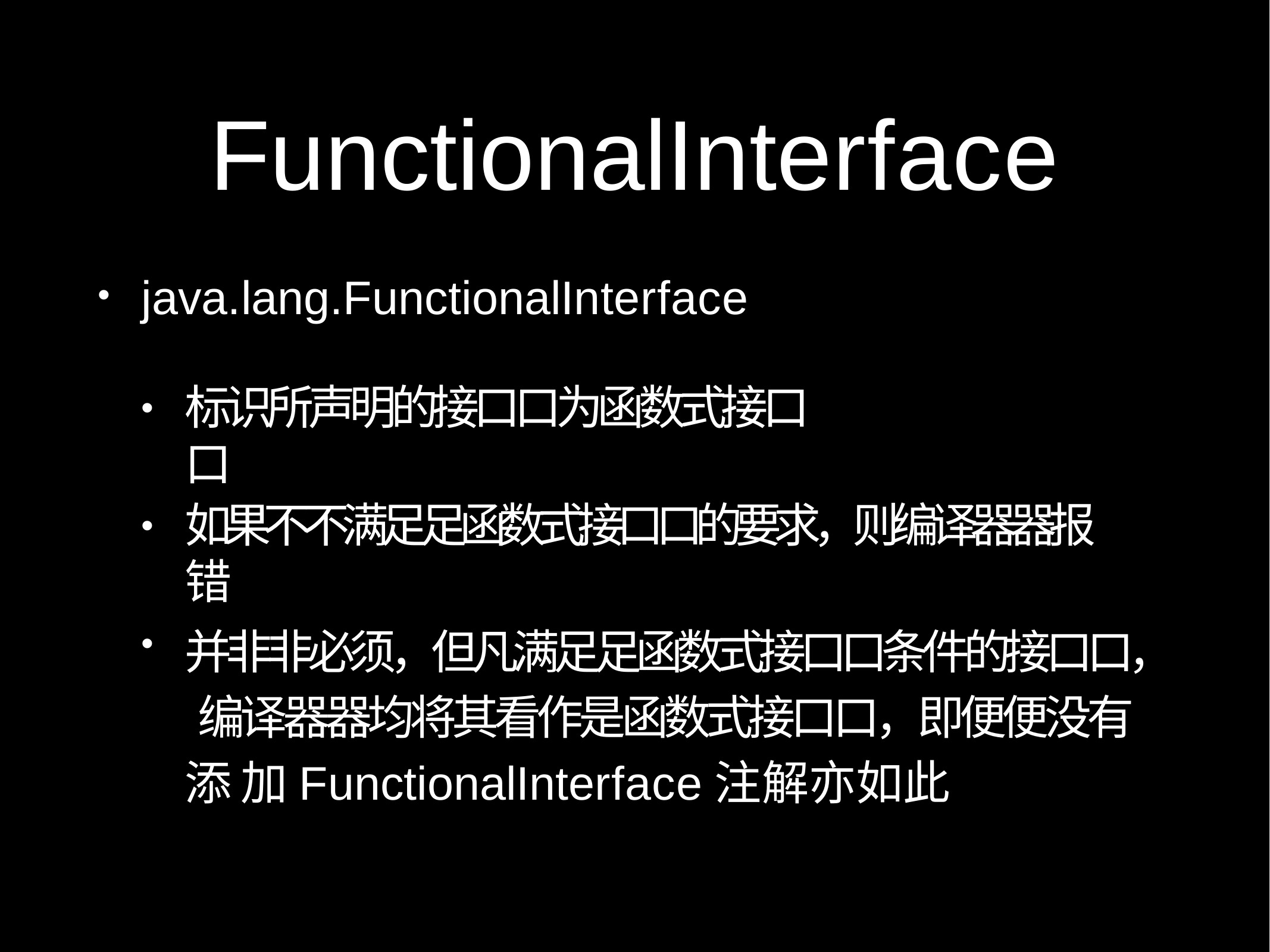

# FunctionalInterface
java.lang.FunctionalInterface
•
标识所声明的接⼝口为函数式接⼝口
•
如果不不满⾜足函数式接⼝口的要求，则编译器器报错
•
并⾮非必须，但凡满⾜足函数式接⼝口条件的接⼝口， 编译器器均将其看作是函数式接⼝口，即便便没有添 加FunctionalInterface注解亦如此
•